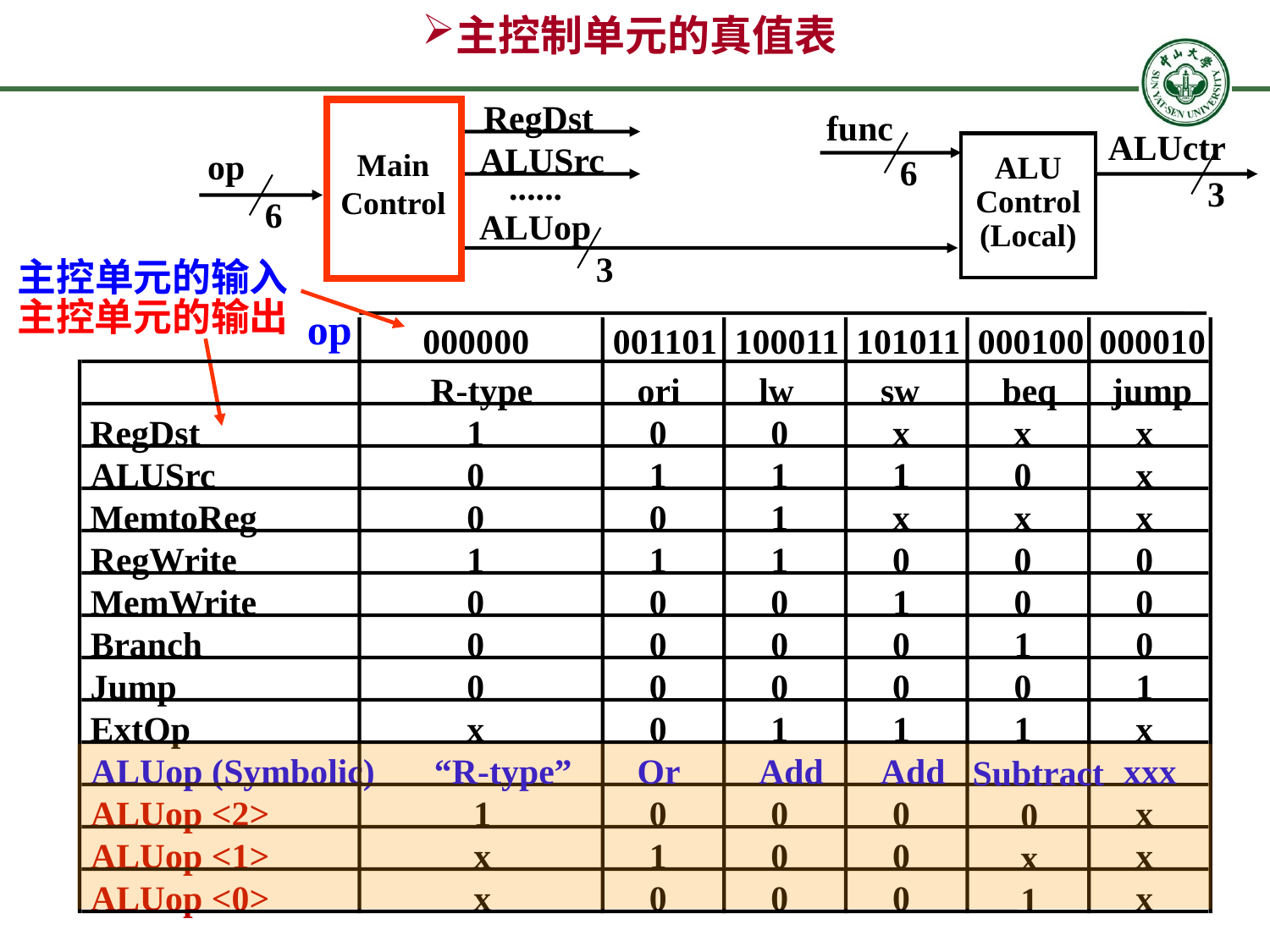

# 主控制单元的真值表
RegDst
func

ALUctr

ALUSrc

ALU
Control
(Local)
op
Main
Control
6

3

6

ALUop

3

......
主控单元的输入

主控单元的输出

op

000000
001101
100011
101011
000100
000010

R-type
ori
lw
sw
beq
jump
RegDst

1
0
0
x
x
x
ALUSrc

0
1
1
1
0
x
MemtoReg

0
0
1
x
x
x
RegWrite

1
1
1
0
0
0
MemWrite

0
0
0
1
0
0
Branch

0
0
0
0
1
0
Jump

0
0
0
0
0
1
ExtOp

x
0
1
1
1
x
ALUop (Symbolic)

“R-type”
Or
Add
Add
xxx

Subtract
ALUop <2>

1
0
0
0
x
0
ALUop <1>

x
1
0
0
x
x
ALUop <0>

x
0
0
0
x
1